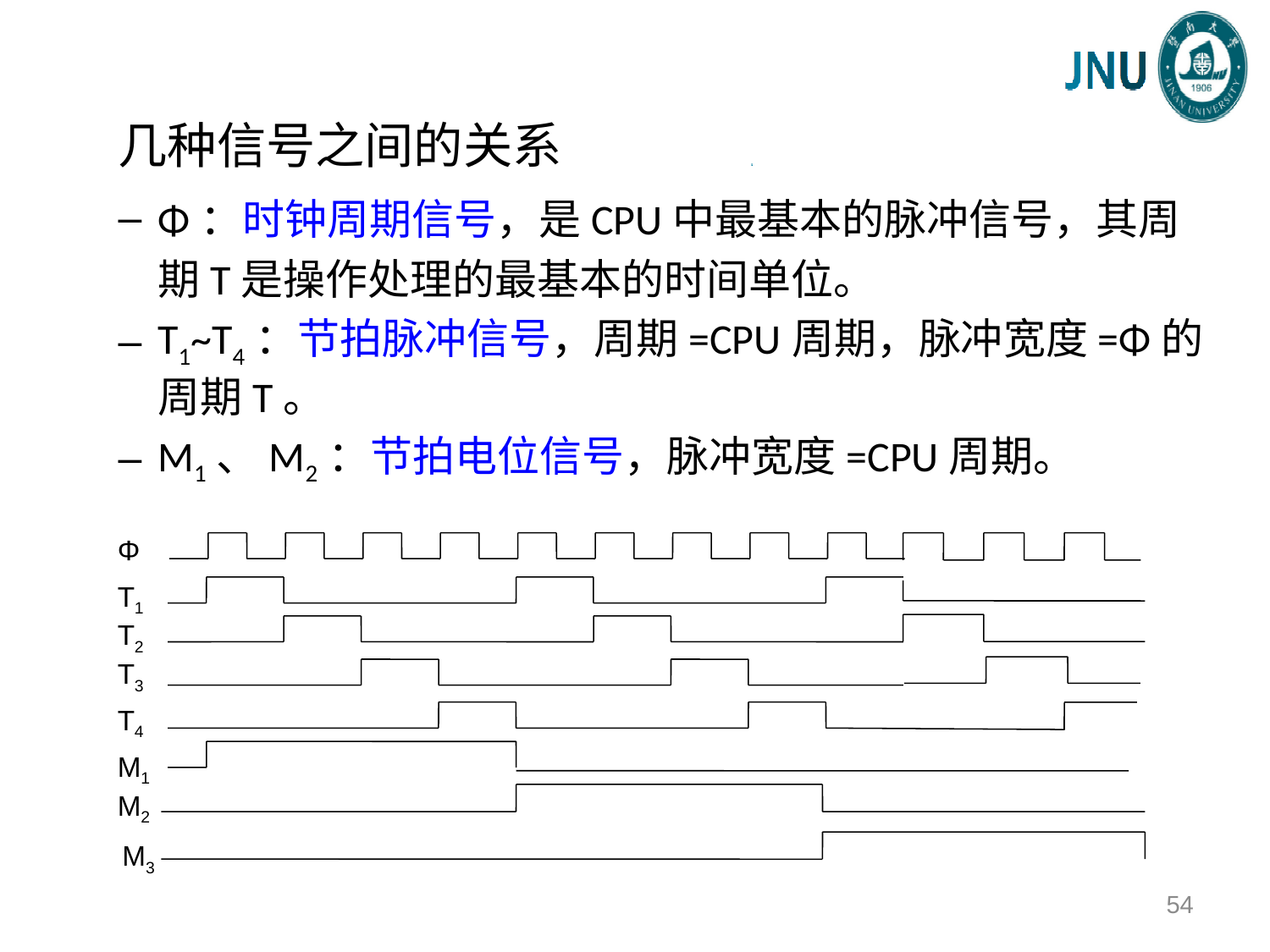

几种信号之间的关系
Φ：时钟周期信号，是CPU中最基本的脉冲信号，其周期T是操作处理的最基本的时间单位。
T1~T4：节拍脉冲信号，周期=CPU周期，脉冲宽度=Φ的周期T。
M1、M2：节拍电位信号，脉冲宽度=CPU周期。
Φ

T1

T2

T3

T4

M1
M2

M3

54